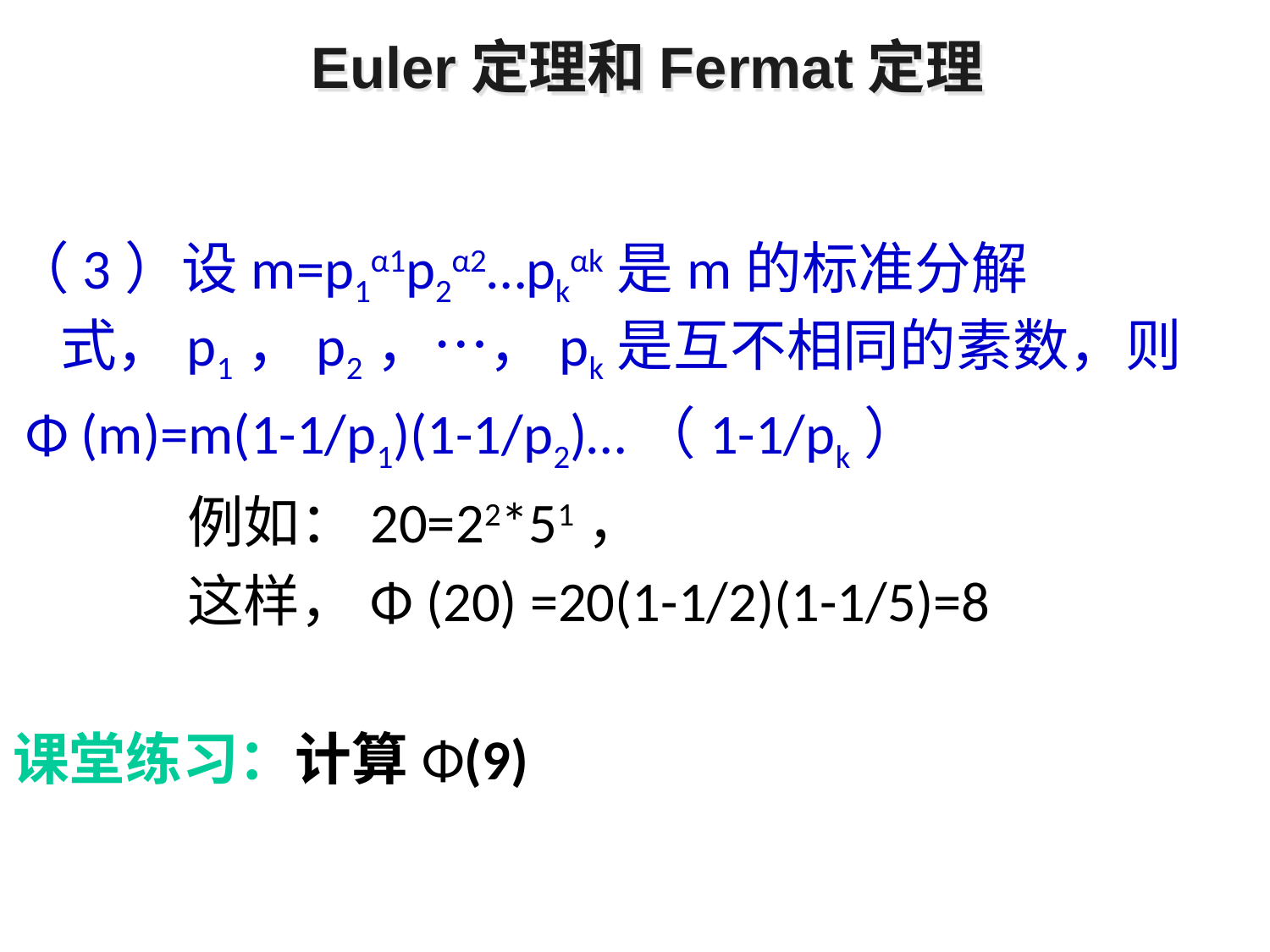

Euler定理和Fermat定理
（3）设m=p1α1p2α2…pkαk是m的标准分解式，p1，p2，…，pk是互不相同的素数，则
 Φ (m)=m(1-1/p1)(1-1/p2)…（1-1/pk）
  		例如：20=22*51，
  		这样，Φ (20) =20(1-1/2)(1-1/5)=8

课堂练习：计算Φ(9)